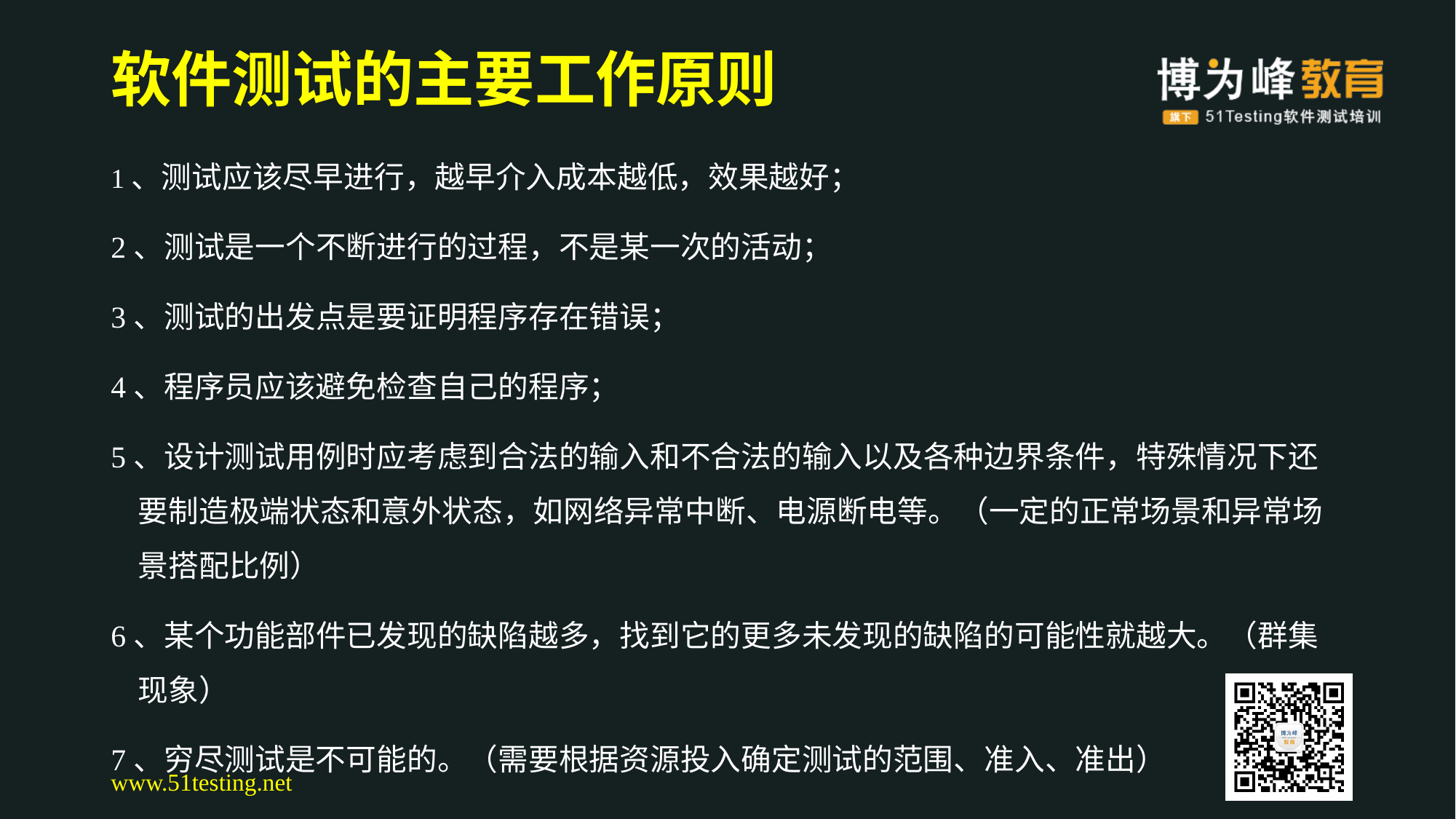

# 软件测试的主要工作原则
1、测试应该尽早进行，越早介入成本越低，效果越好；
2、测试是一个不断进行的过程，不是某一次的活动；
3、测试的出发点是要证明程序存在错误；
4、程序员应该避免检查自己的程序；
5、设计测试用例时应考虑到合法的输入和不合法的输入以及各种边界条件，特殊情况下还要制造极端状态和意外状态，如网络异常中断、电源断电等。（一定的正常场景和异常场景搭配比例）
6、某个功能部件已发现的缺陷越多，找到它的更多未发现的缺陷的可能性就越大。（群集现象）
7、穷尽测试是不可能的。（需要根据资源投入确定测试的范围、准入、准出）
www.51testing.net